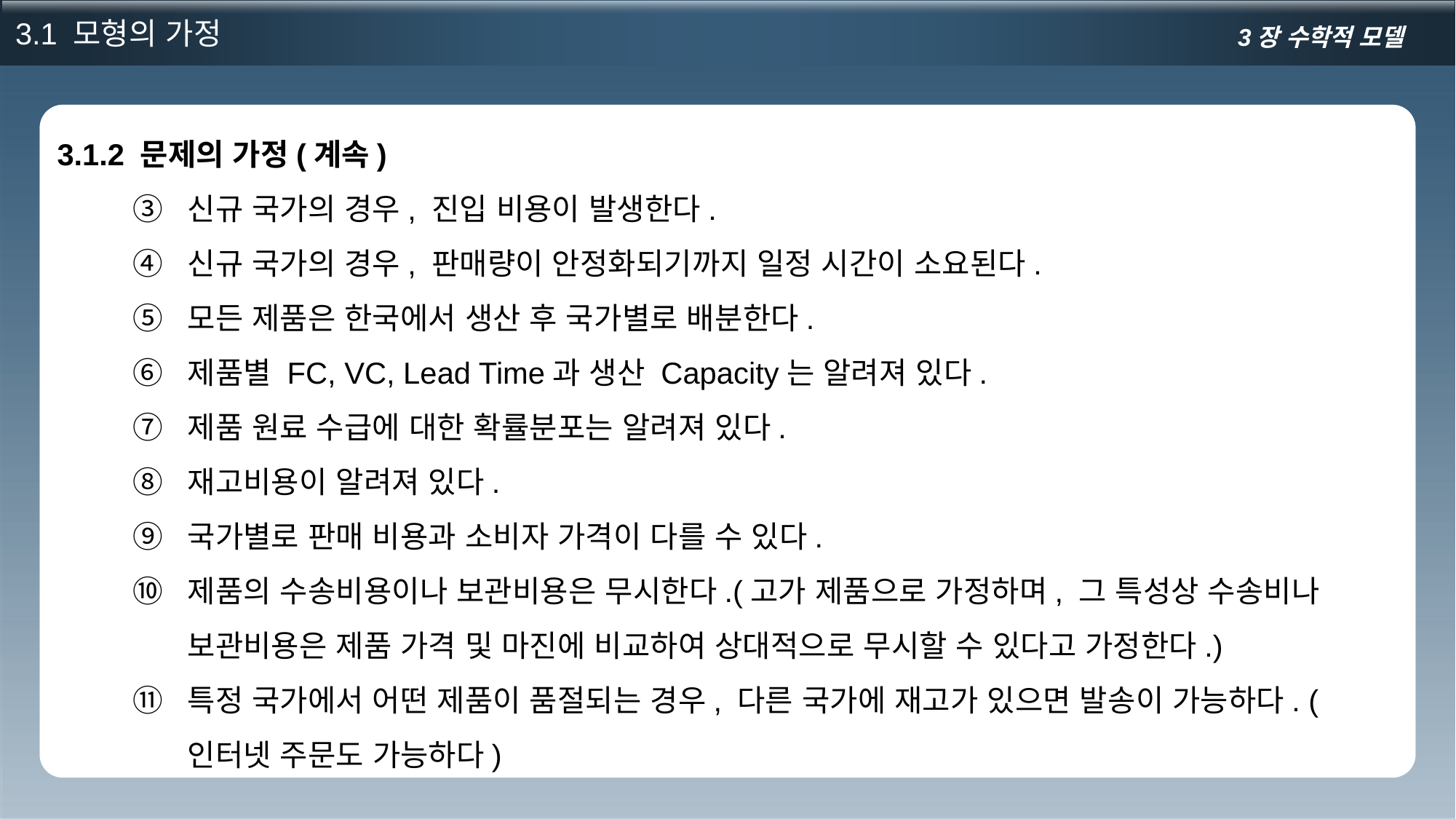

3.1 모형의 가정
3장 수학적 모델
3.1.2 문제의 가정(계속)
신규 국가의 경우, 진입 비용이 발생한다.
신규 국가의 경우, 판매량이 안정화되기까지 일정 시간이 소요된다.
모든 제품은 한국에서 생산 후 국가별로 배분한다.
제품별 FC, VC, Lead Time과 생산 Capacity는 알려져 있다.
제품 원료 수급에 대한 확률분포는 알려져 있다.
재고비용이 알려져 있다.
국가별로 판매 비용과 소비자 가격이 다를 수 있다.
제품의 수송비용이나 보관비용은 무시한다.(고가 제품으로 가정하며, 그 특성상 수송비나 보관비용은 제품 가격 및 마진에 비교하여 상대적으로 무시할 수 있다고 가정한다.)
특정 국가에서 어떤 제품이 품절되는 경우, 다른 국가에 재고가 있으면 발송이 가능하다. (인터넷 주문도 가능하다)